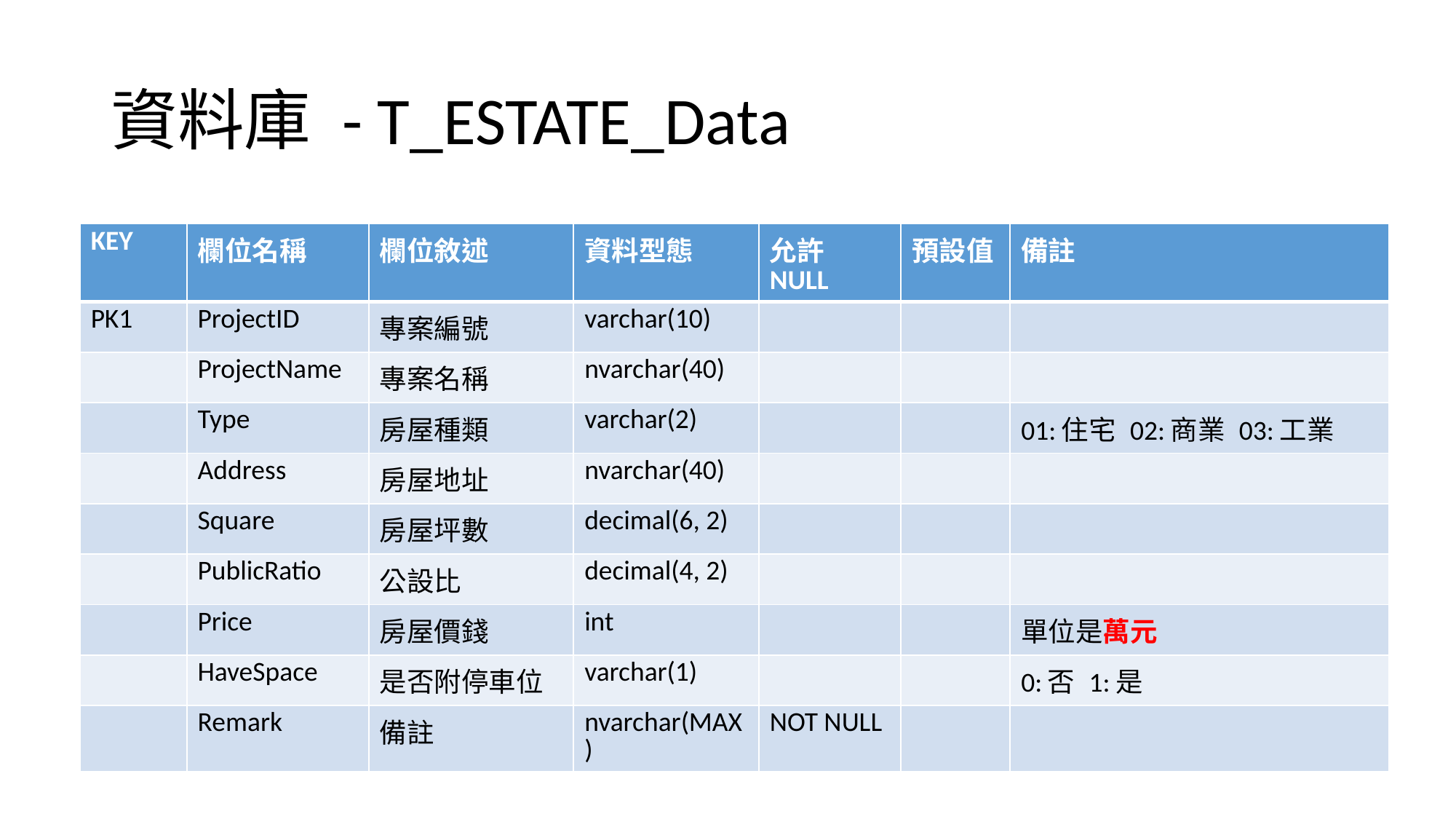

# 資料庫 - T_ESTATE_Data
| KEY | 欄位名稱 | 欄位敘述 | 資料型態 | 允許NULL | 預設值 | 備註 |
| --- | --- | --- | --- | --- | --- | --- |
| PK1 | ProjectID | 專案編號 | varchar(10) |  |  |  |
|  | ProjectName | 專案名稱 | nvarchar(40) |  |  |  |
|  | Type | 房屋種類 | varchar(2) |  |  | 01:住宅 02:商業 03:工業 |
|  | Address | 房屋地址 | nvarchar(40) |  |  |  |
|  | Square | 房屋坪數 | decimal(6, 2) |  |  |  |
|  | PublicRatio | 公設比 | decimal(4, 2) |  |  |  |
|  | Price | 房屋價錢 | int |  |  | 單位是萬元 |
|  | HaveSpace | 是否附停車位 | varchar(1) |  |  | 0:否 1:是 |
|  | Remark | 備註 | nvarchar(MAX) | NOT NULL |  |  |